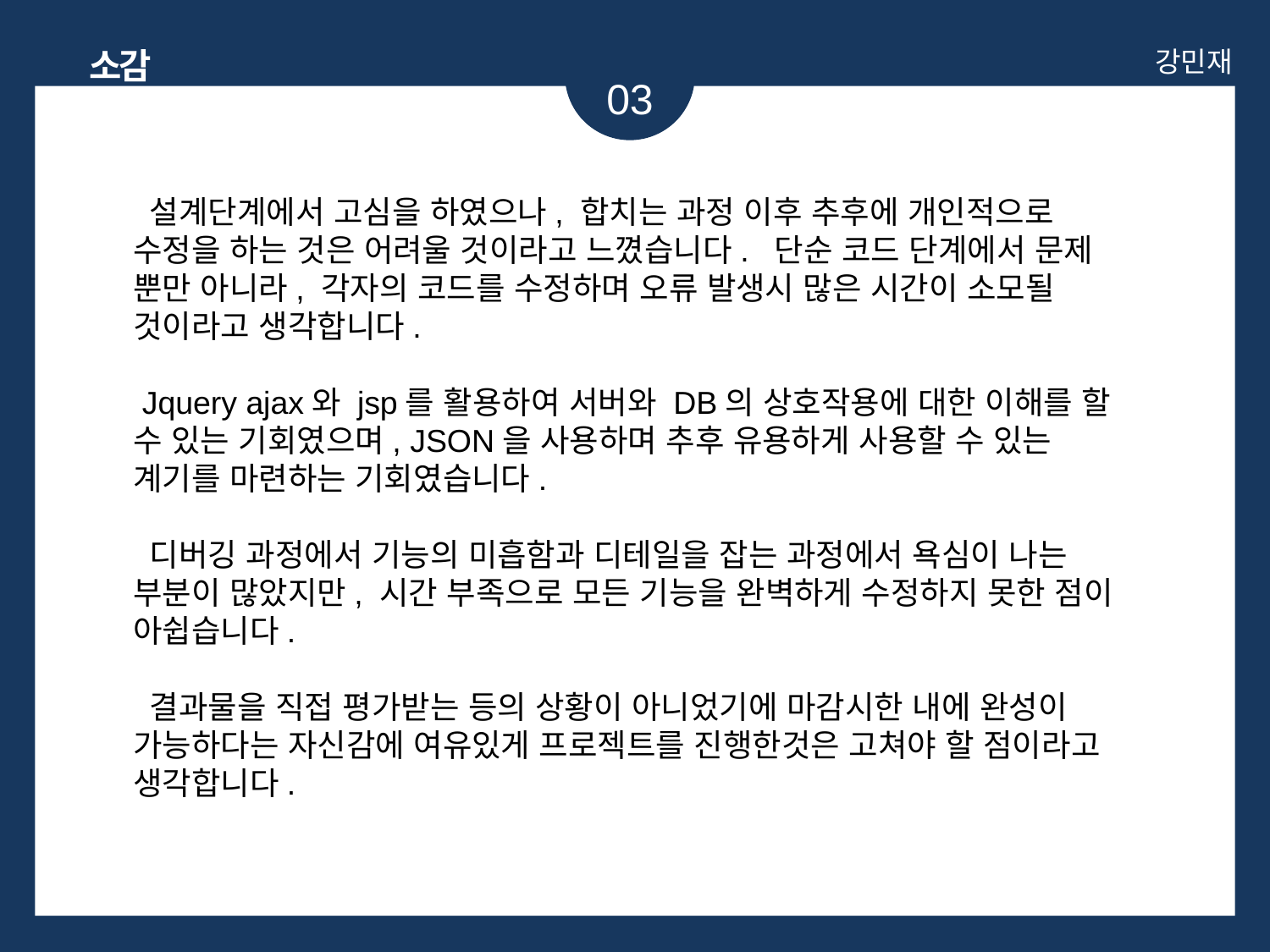

소감

강민재
03

 설계단계에서 고심을 하였으나, 합치는 과정 이후 추후에 개인적으로 수정을 하는 것은 어려울 것이라고 느꼈습니다.  단순 코드 단계에서 문제 뿐만 아니라, 각자의 코드를 수정하며 오류 발생시 많은 시간이 소모될 것이라고 생각합니다.

 Jquery ajax와 jsp를 활용하여 서버와 DB의 상호작용에 대한 이해를 할 수 있는 기회였으며, JSON을 사용하며 추후 유용하게 사용할 수 있는 계기를 마련하는 기회였습니다.

 디버깅 과정에서 기능의 미흡함과 디테일을 잡는 과정에서 욕심이 나는 부분이 많았지만, 시간 부족으로 모든 기능을 완벽하게 수정하지 못한 점이 아쉽습니다.

 결과물을 직접 평가받는 등의 상황이 아니었기에 마감시한 내에 완성이 가능하다는 자신감에 여유있게 프로젝트를 진행한것은 고쳐야 할 점이라고 생각합니다.